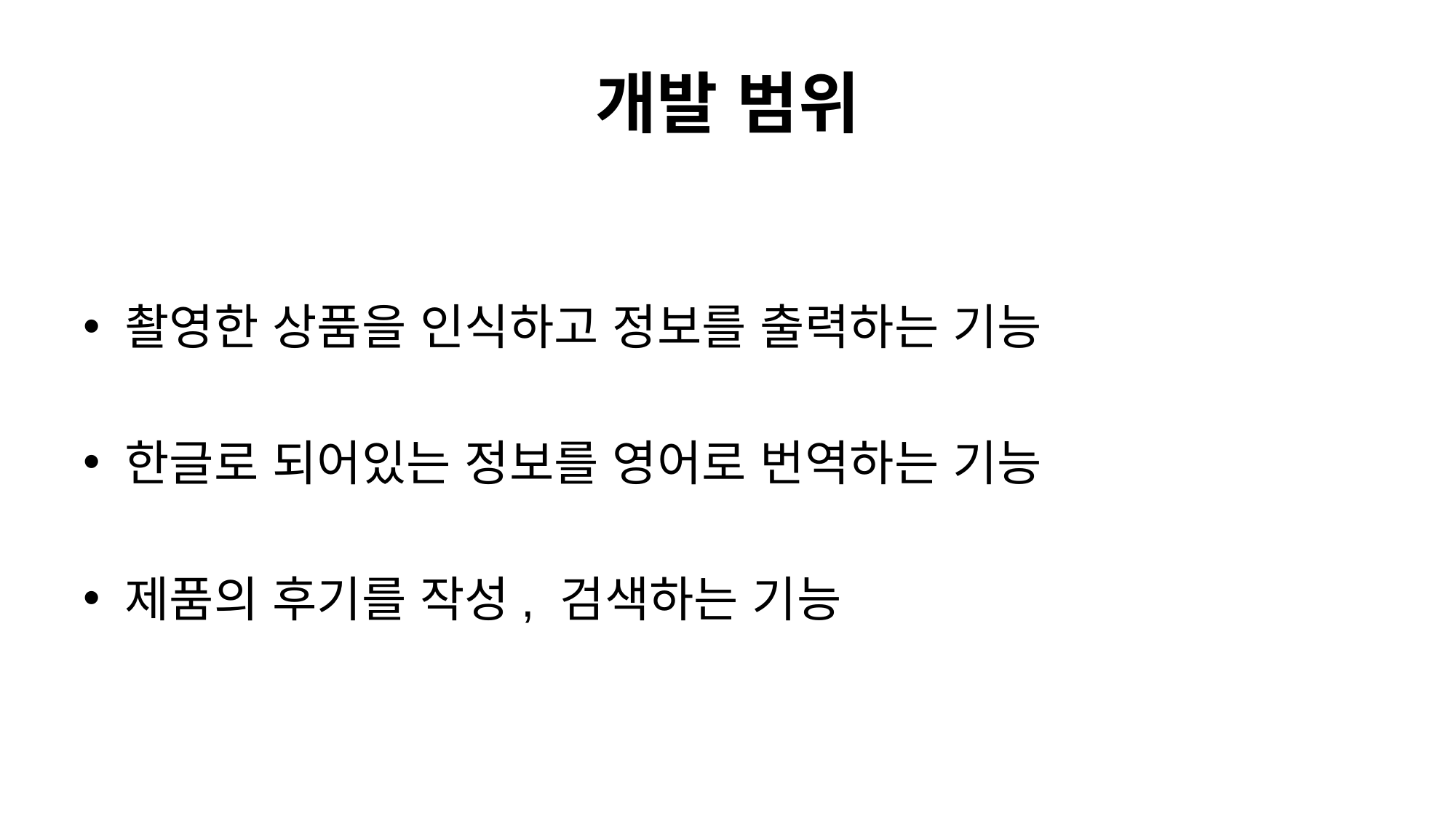

# 개발 범위
촬영한 상품을 인식하고 정보를 출력하는 기능

한글로 되어있는 정보를 영어로 번역하는 기능

제품의 후기를 작성, 검색하는 기능